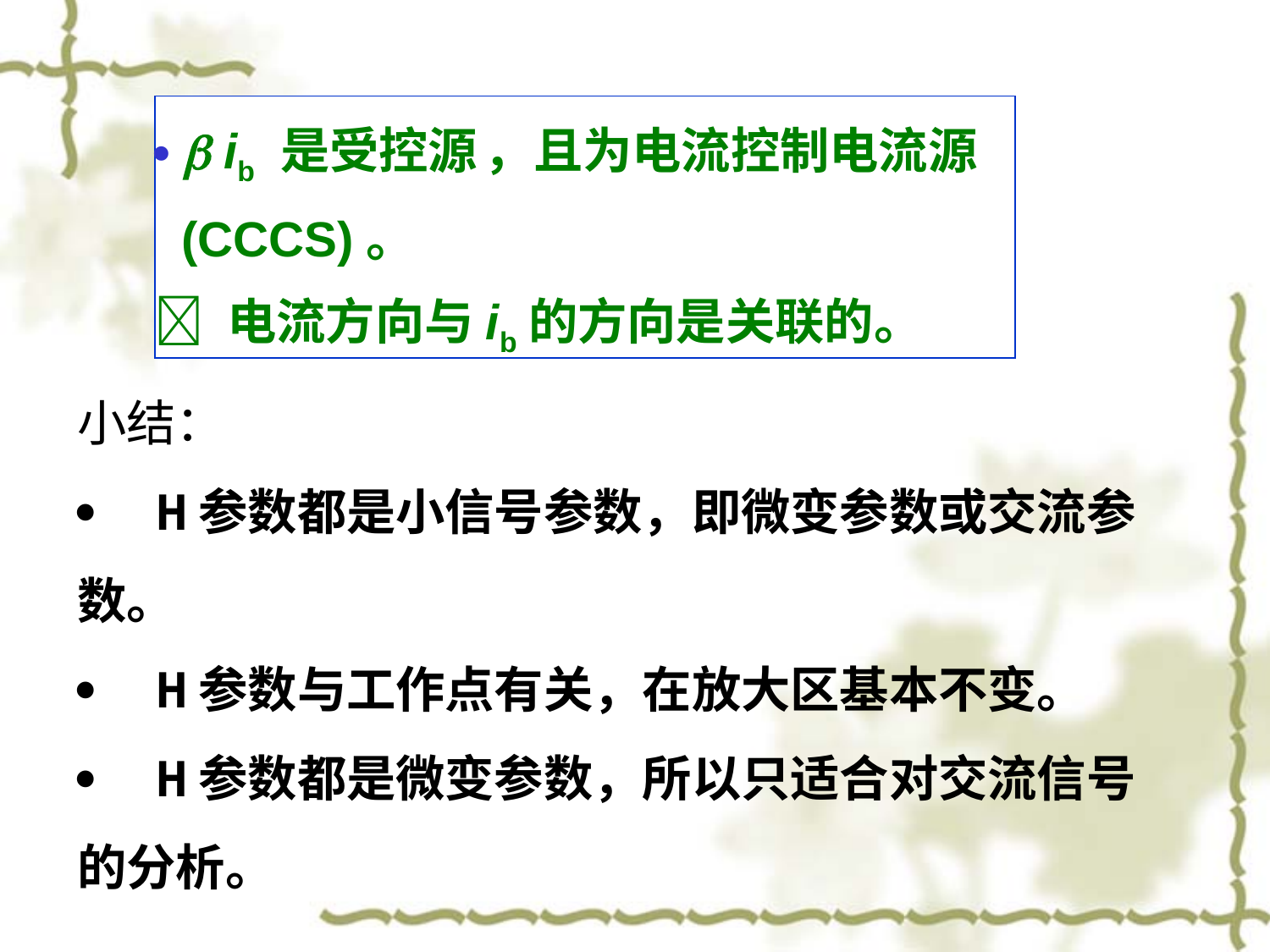

• β ib 是受控源 ，且为电流控制电流源(CCCS)。
• 电流方向与ib的方向是关联的。
小结：
•  H参数都是小信号参数，即微变参数或交流参数。
•  H参数与工作点有关，在放大区基本不变。
•  H参数都是微变参数，所以只适合对交流信号的分析。
62